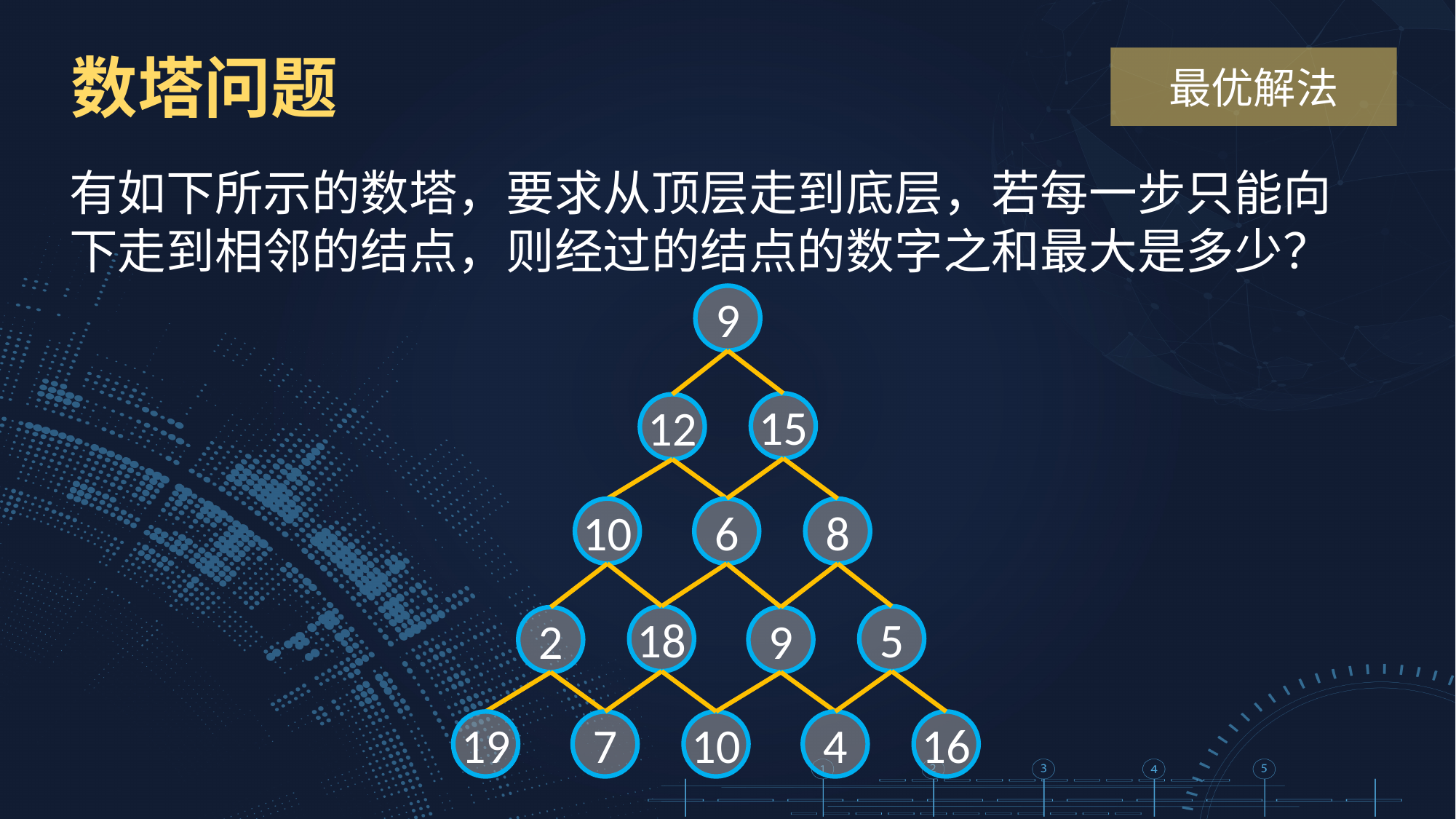

数塔问题
最优解法
有如下所示的数塔，要求从顶层走到底层，若每一步只能向下走到相邻的结点，则经过的结点的数字之和最大是多少？
9
15
12
10
6
8
18
5
2
9
19
7
10
4
16